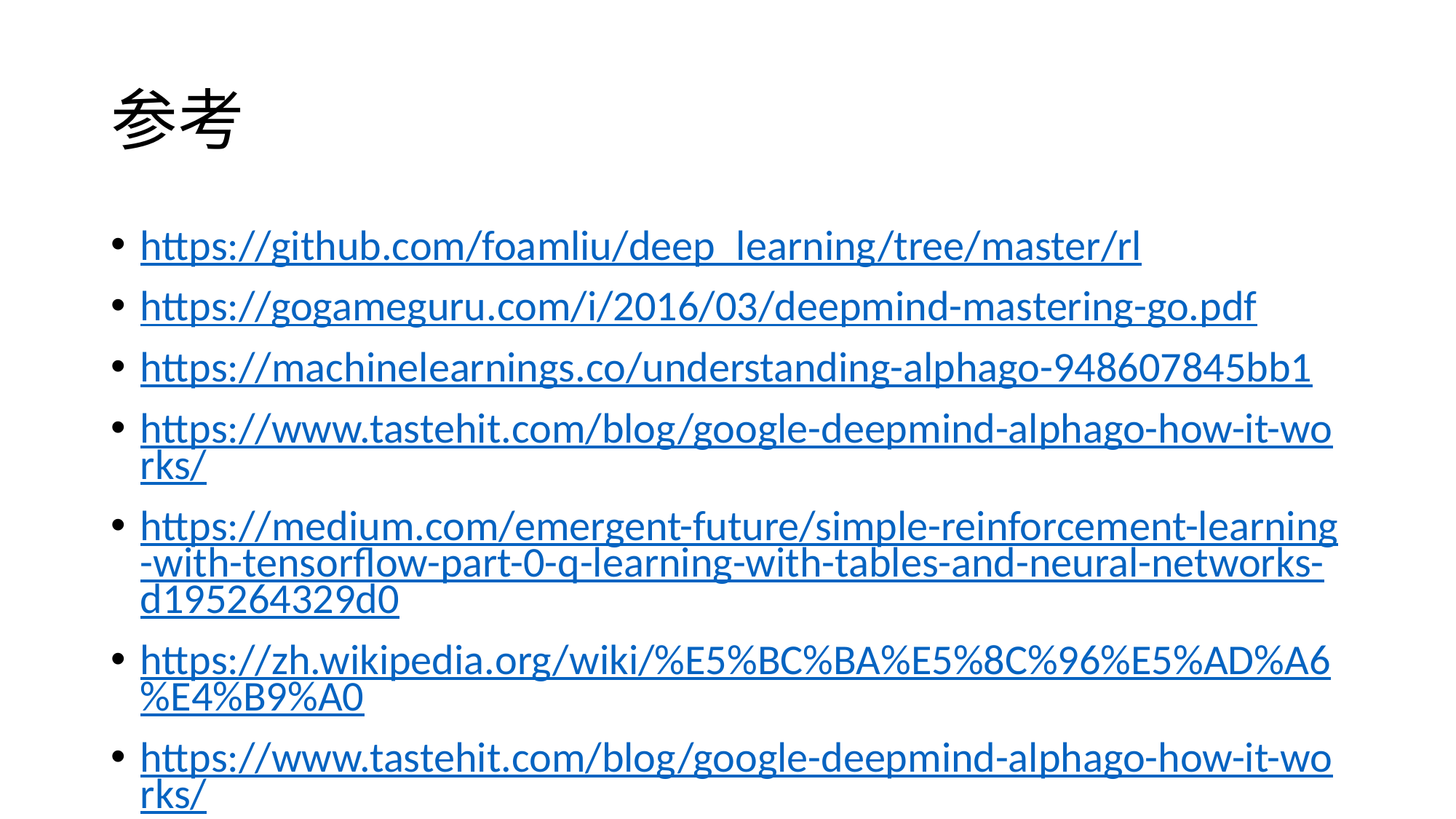

# 参考
https://github.com/foamliu/deep_learning/tree/master/rl
https://gogameguru.com/i/2016/03/deepmind-mastering-go.pdf
https://machinelearnings.co/understanding-alphago-948607845bb1
https://www.tastehit.com/blog/google-deepmind-alphago-how-it-works/
https://medium.com/emergent-future/simple-reinforcement-learning-with-tensorflow-part-0-q-learning-with-tables-and-neural-networks-d195264329d0
https://zh.wikipedia.org/wiki/%E5%BC%BA%E5%8C%96%E5%AD%A6%E4%B9%A0
https://www.tastehit.com/blog/google-deepmind-alphago-how-it-works/